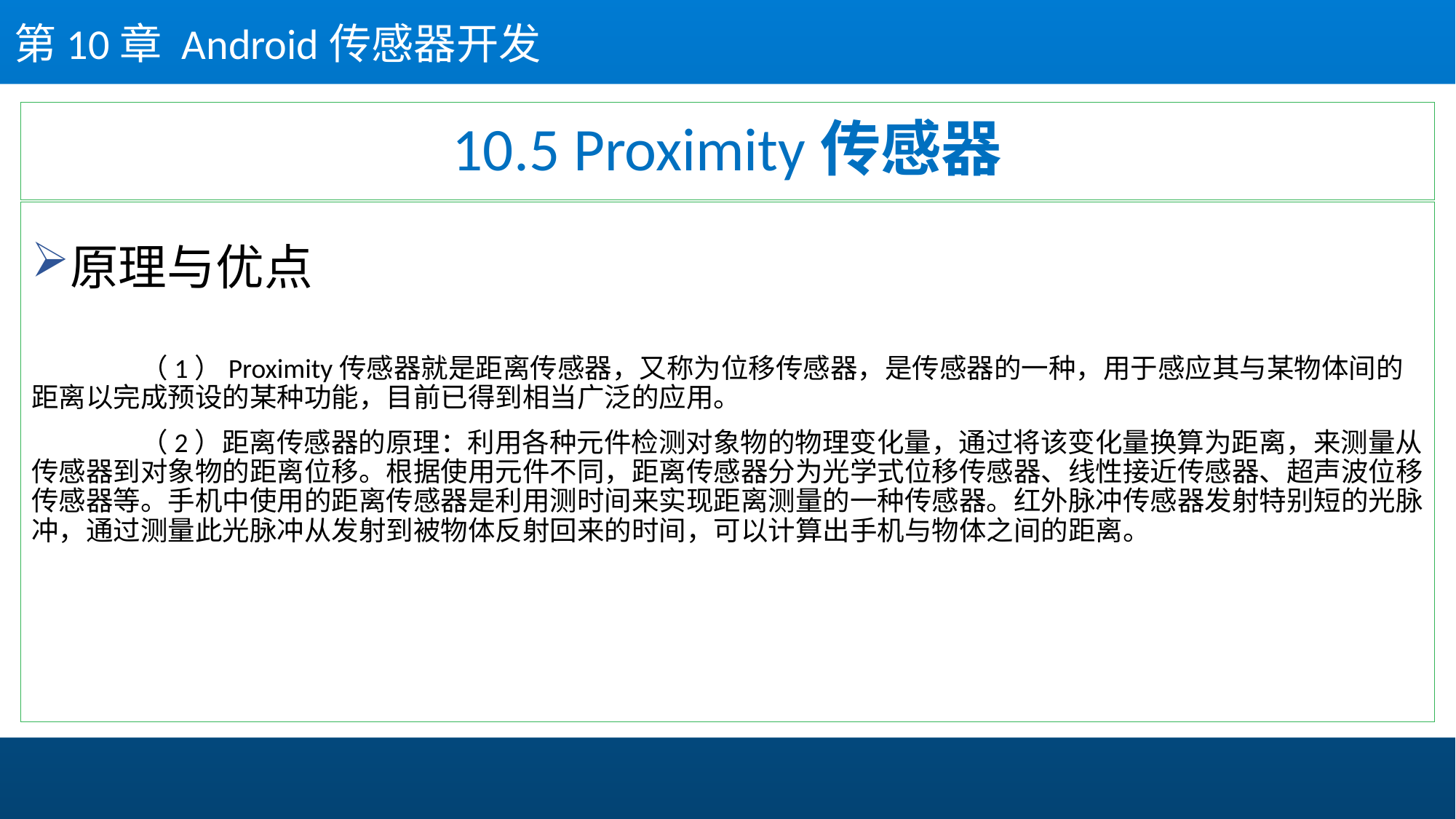

第10章 Android传感器开发

# 10.5 Proximity传感器
原理与优点

	（1）Proximity传感器就是距离传感器，又称为位移传感器，是传感器的一种，用于感应其与某物体间的距离以完成预设的某种功能，目前已得到相当广泛的应用。
	（2）距离传感器的原理：利用各种元件检测对象物的物理变化量，通过将该变化量换算为距离，来测量从传感器到对象物的距离位移。根据使用元件不同，距离传感器分为光学式位移传感器、线性接近传感器、超声波位移传感器等。手机中使用的距离传感器是利用测时间来实现距离测量的一种传感器。红外脉冲传感器发射特别短的光脉冲，通过测量此光脉冲从发射到被物体反射回来的时间，可以计算出手机与物体之间的距离。